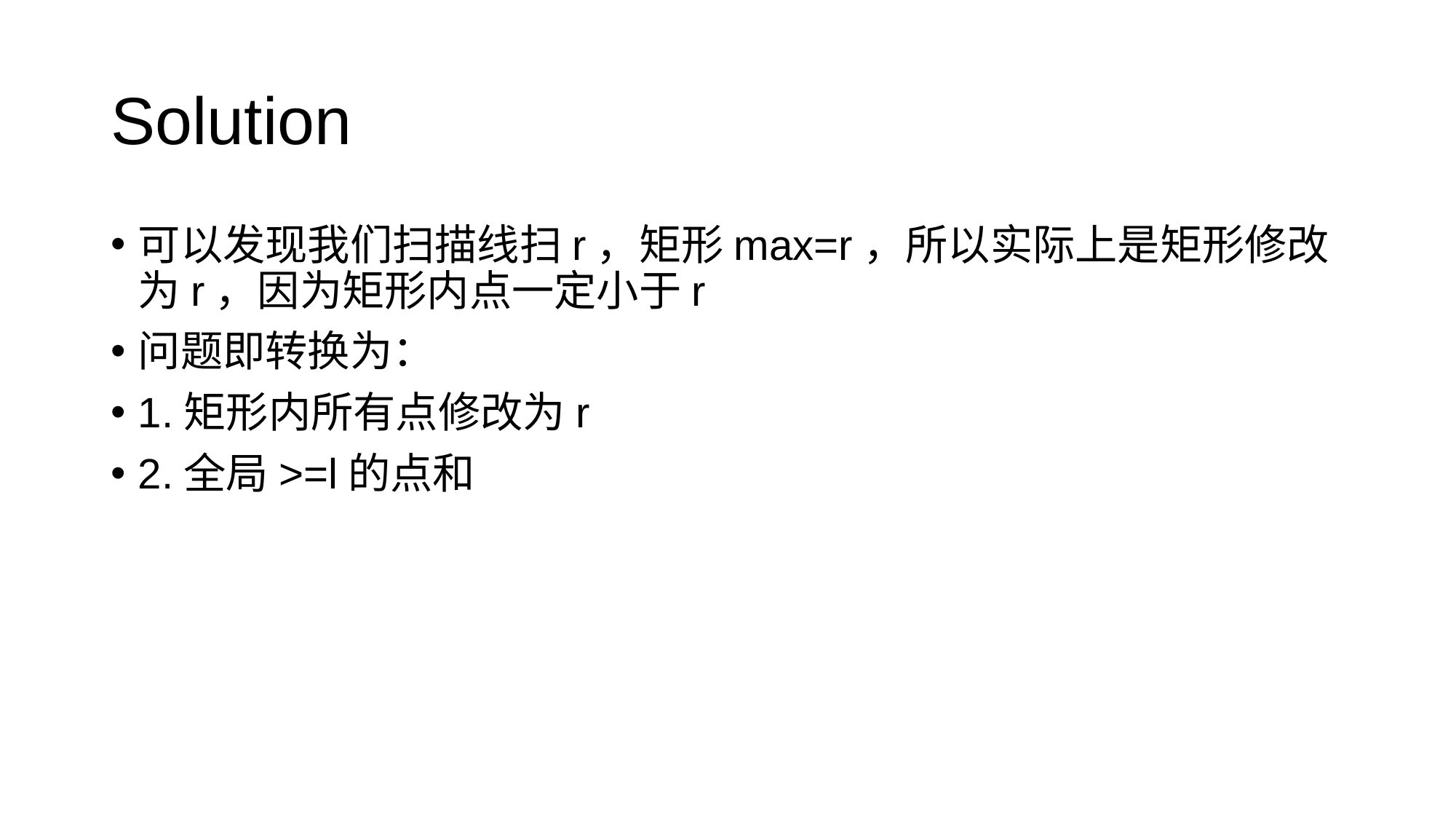

# Solution
可以发现我们扫描线扫r，矩形max=r，所以实际上是矩形修改为r，因为矩形内点一定小于r
问题即转换为：
1.矩形内所有点修改为r
2.全局>=l的点和